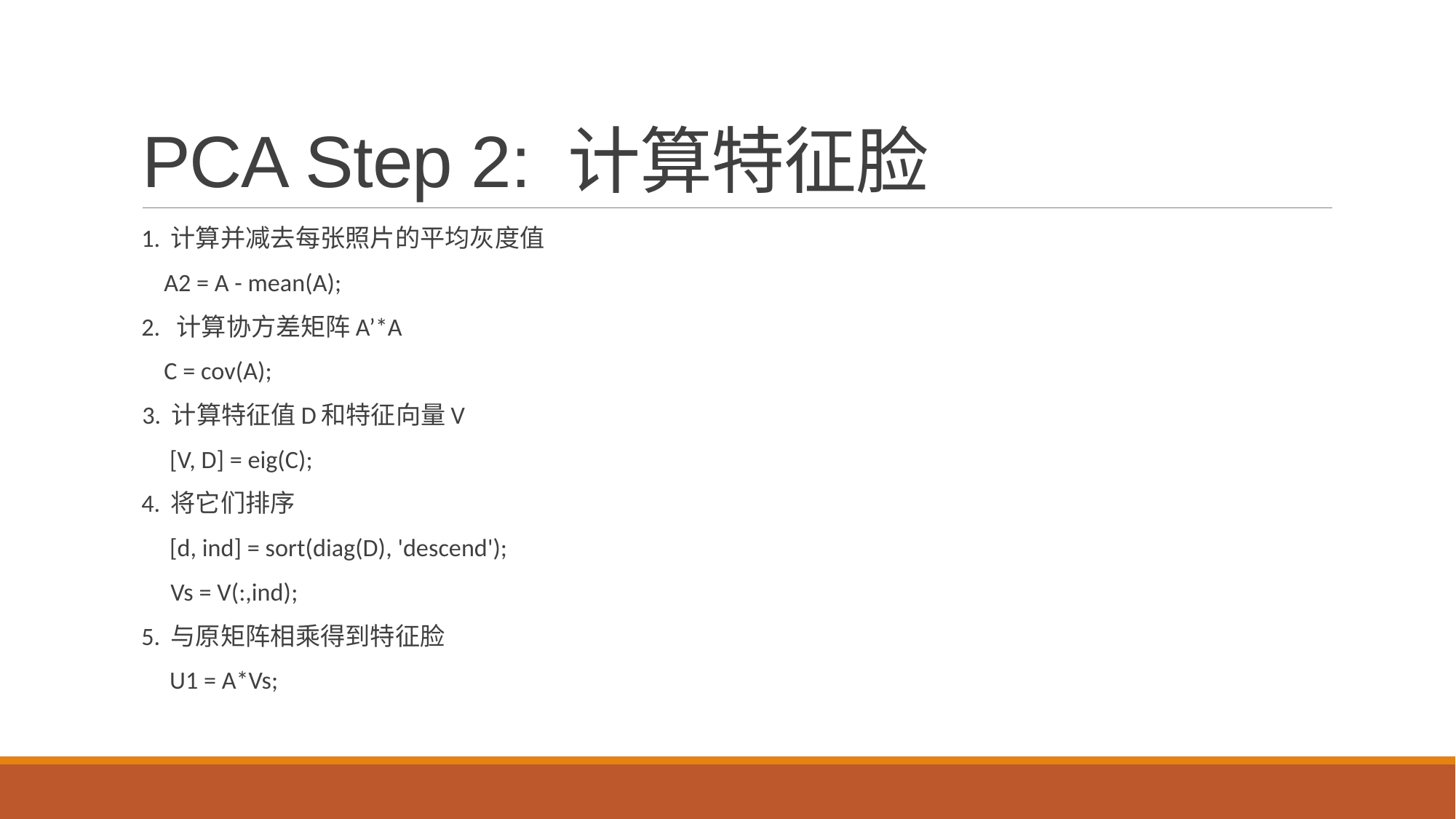

# PCA Step 2: 计算特征脸
1. 计算并减去每张照片的平均灰度值
    A2 = A - mean(A);
2.  计算协方差矩阵A’*A
    C = cov(A);
  3. 计算特征值D和特征向量V
     [V, D] = eig(C);
4. 将它们排序
     [d, ind] = sort(diag(D), 'descend');
       Vs = V(:,ind);
5. 与原矩阵相乘得到特征脸
     U1 = A*Vs;